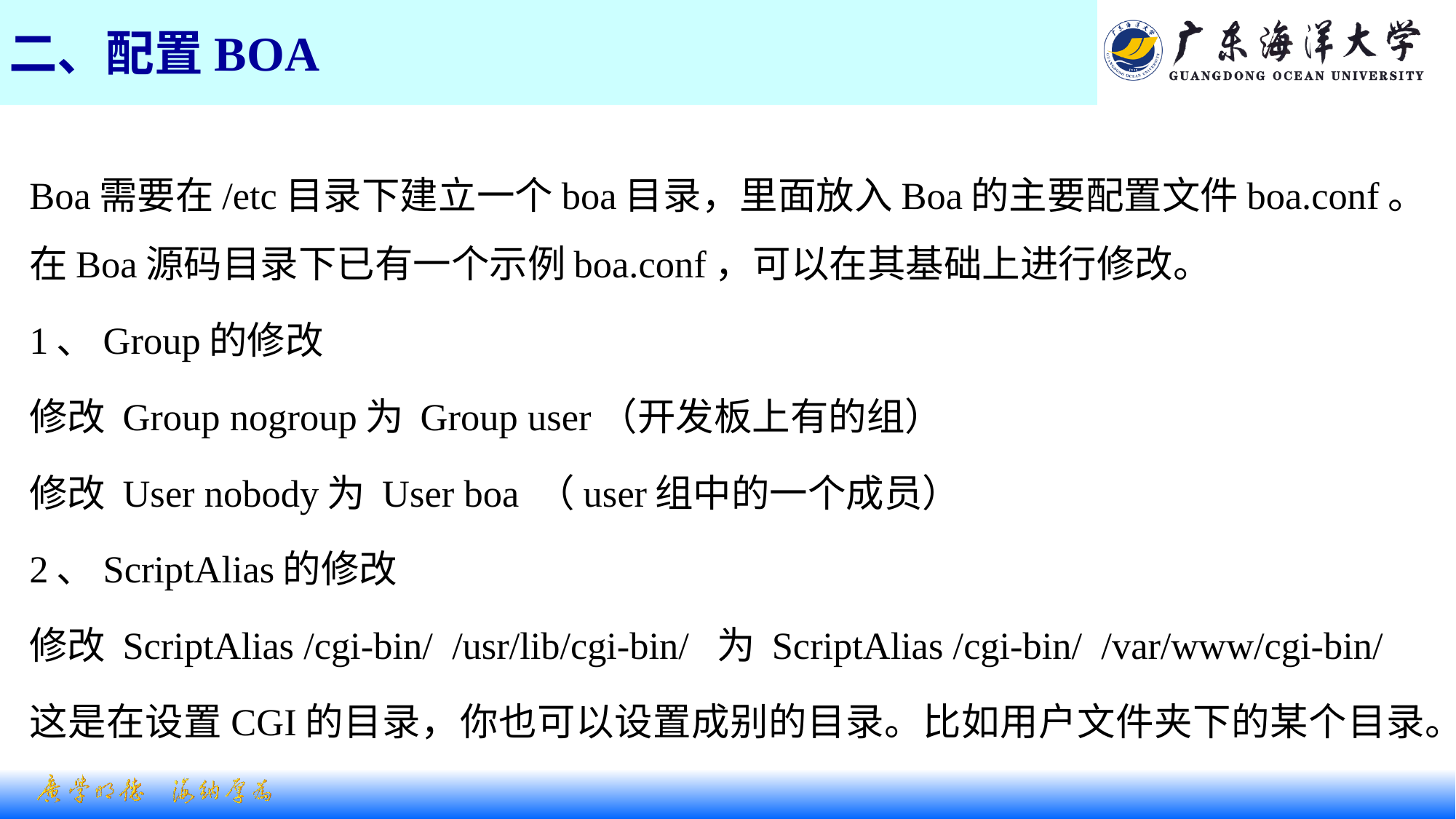

# 二、配置BOA
Boa需要在/etc目录下建立一个boa目录，里面放入Boa的主要配置文件boa.conf。在Boa源码目录下已有一个示例boa.conf，可以在其基础上进行修改。
1、Group的修改
修改 Group nogroup为 Group user（开发板上有的组）
修改 User nobody为 User boa （user组中的一个成员）
2、ScriptAlias的修改
修改 ScriptAlias /cgi-bin/  /usr/lib/cgi-bin/  为 ScriptAlias /cgi-bin/  /var/www/cgi-bin/
这是在设置CGI的目录，你也可以设置成别的目录。比如用户文件夹下的某个目录。